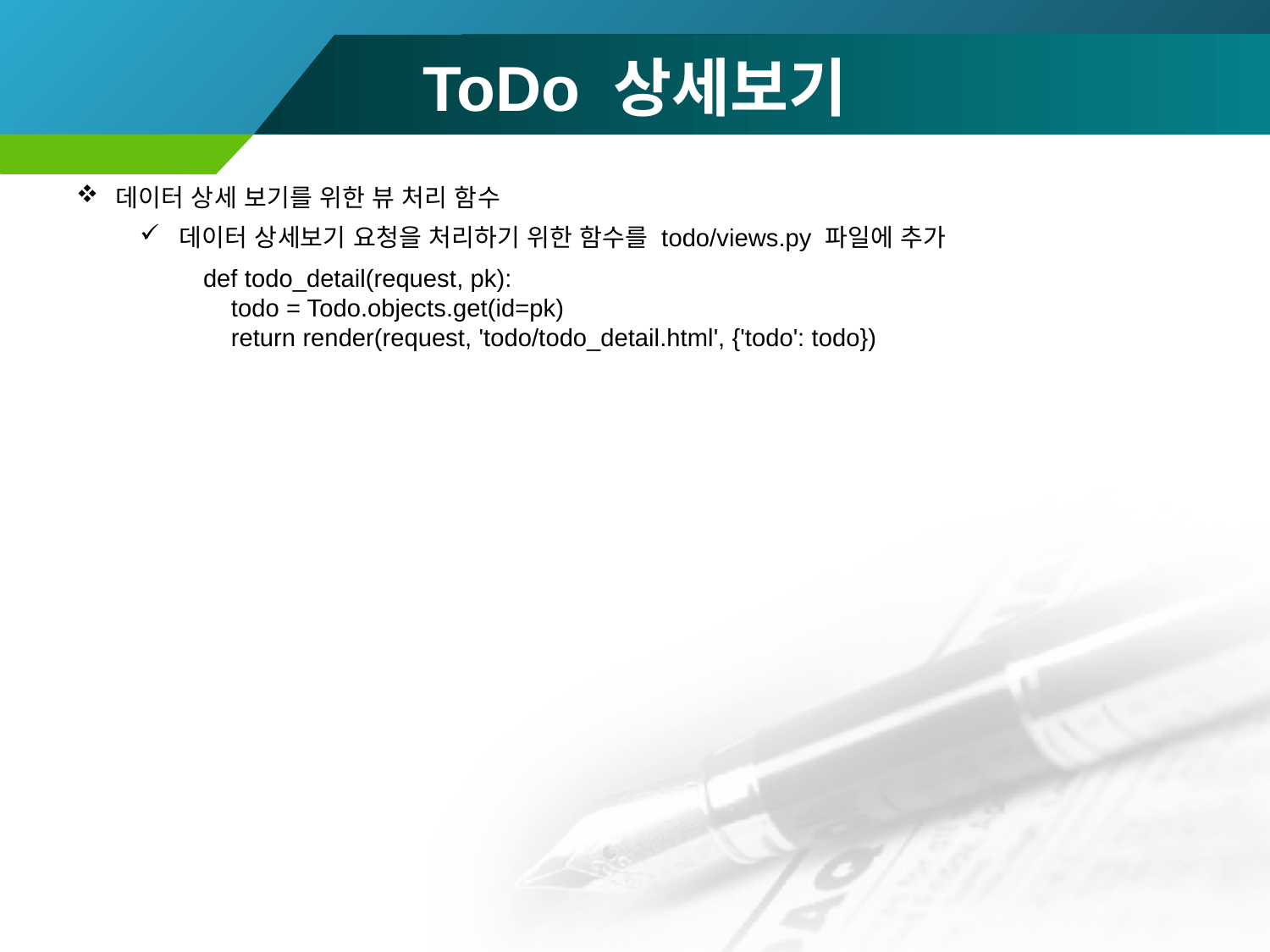

# ToDo 상세보기
데이터 상세 보기를 위한 뷰 처리 함수
데이터 상세보기 요청을 처리하기 위한 함수를 todo/views.py 파일에 추가
def todo_detail(request, pk):
    todo = Todo.objects.get(id=pk)
    return render(request, 'todo/todo_detail.html', {'todo': todo})